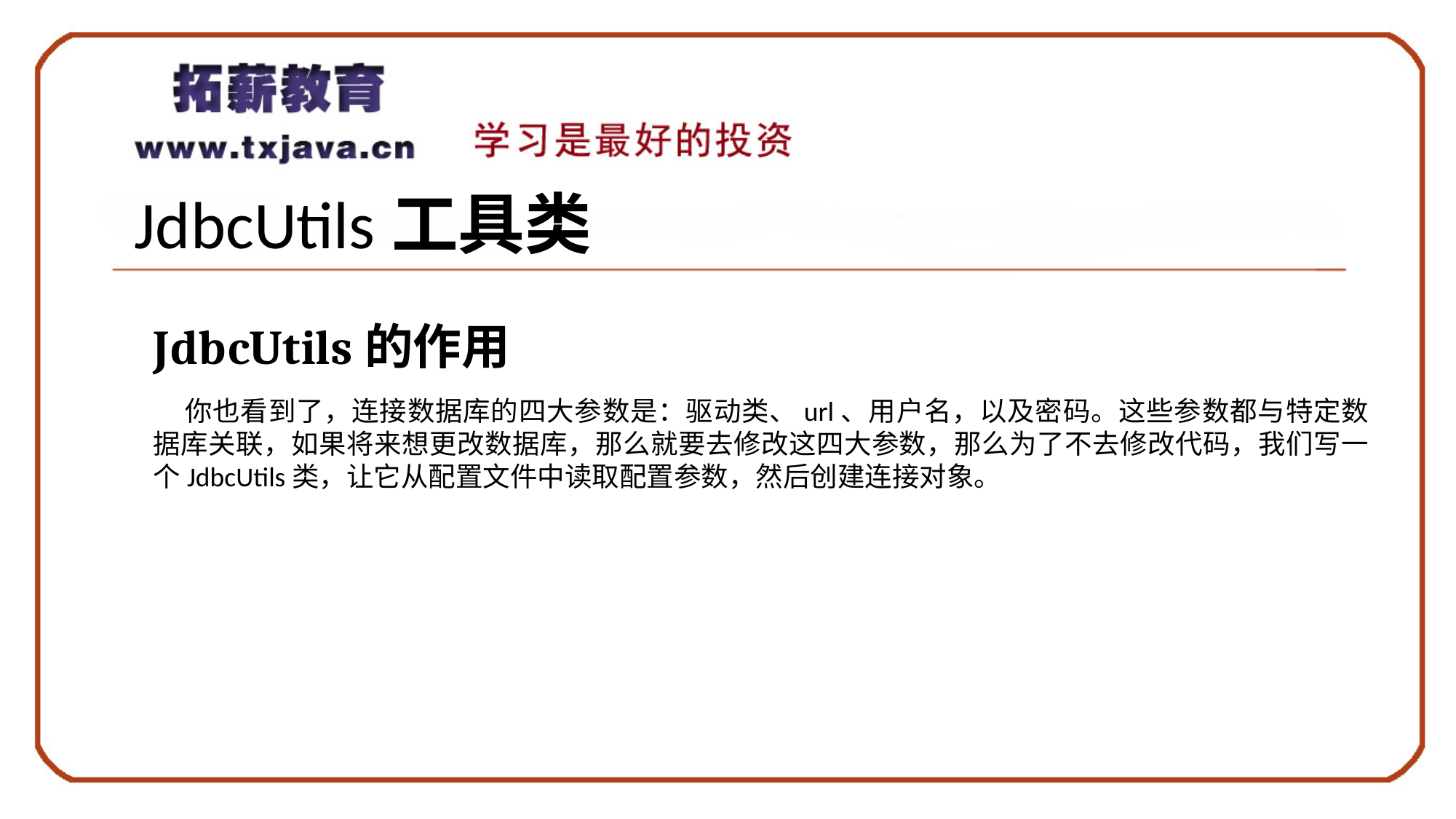

# JdbcUtils工具类
JdbcUtils的作用
你也看到了，连接数据库的四大参数是：驱动类、url、用户名，以及密码。这些参数都与特定数据库关联，如果将来想更改数据库，那么就要去修改这四大参数，那么为了不去修改代码，我们写一个JdbcUtils类，让它从配置文件中读取配置参数，然后创建连接对象。